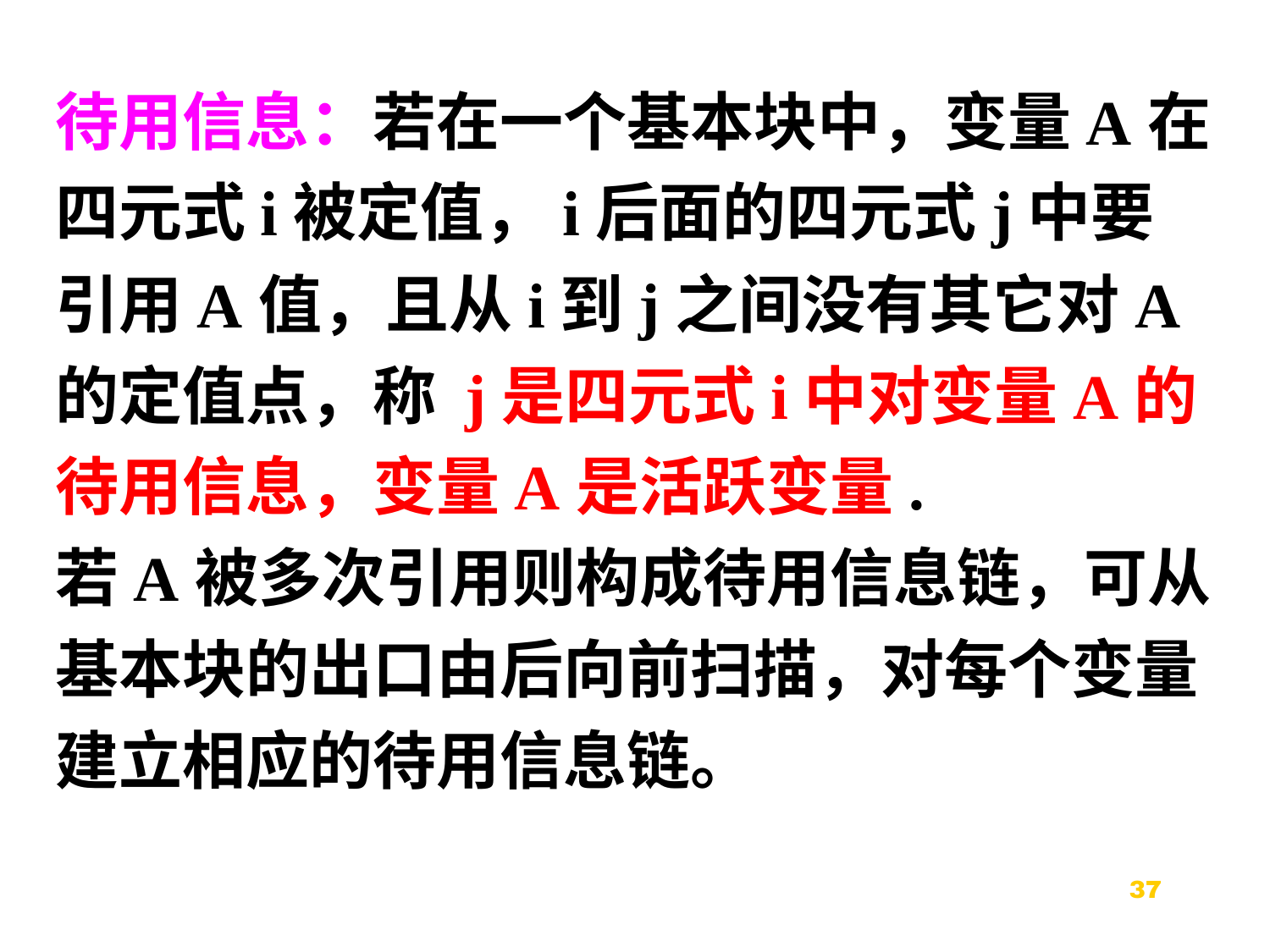

待用信息：若在一个基本块中，变量A在四元式i被定值，i后面的四元式j中要引用A值，且从i到j之间没有其它对A的定值点，称 j是四元式i中对变量A的待用信息，变量A是活跃变量.
若A被多次引用则构成待用信息链，可从基本块的出口由后向前扫描，对每个变量建立相应的待用信息链。

37